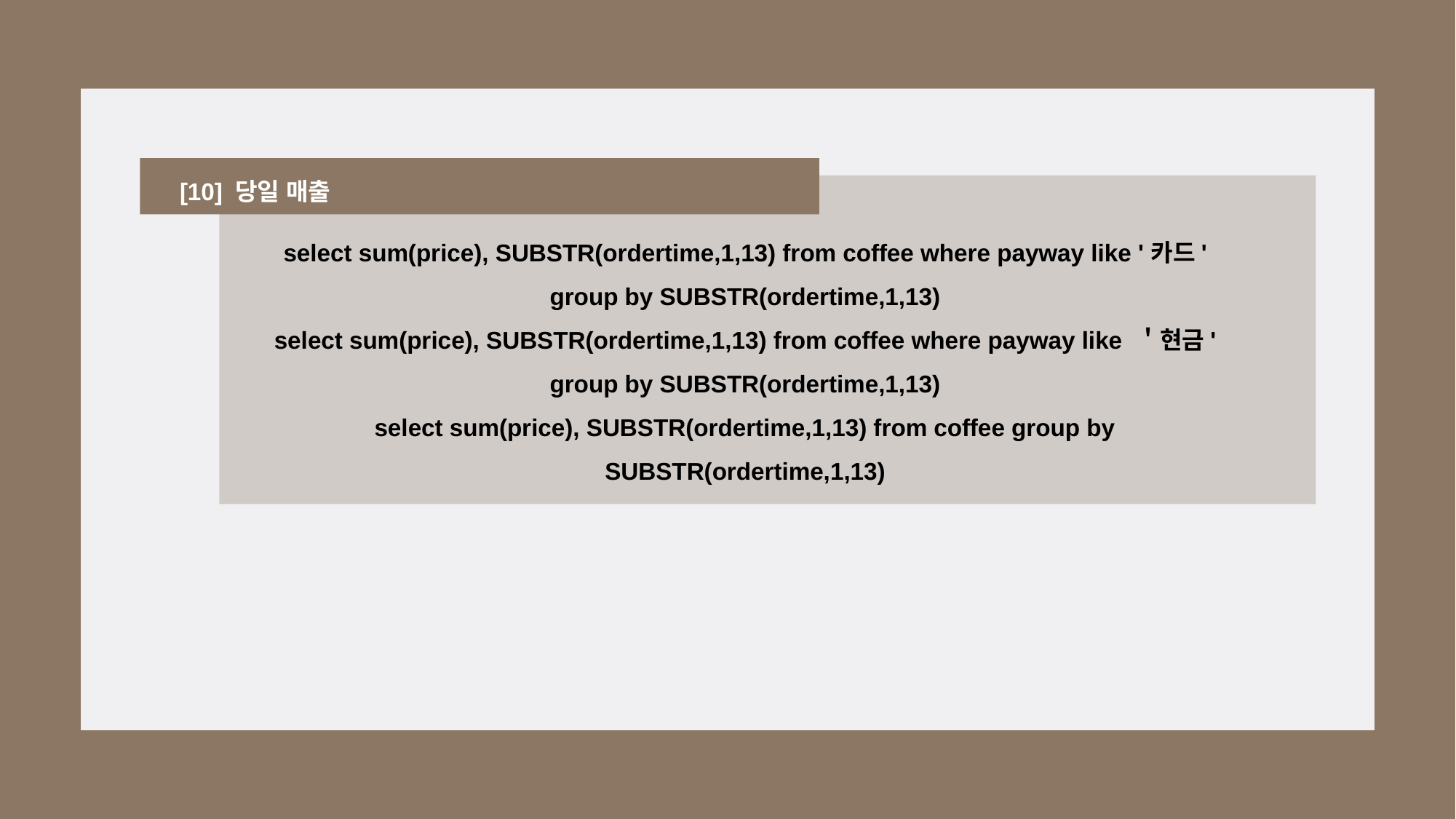

[10] 당일 매출

select sum(price), SUBSTR(ordertime,1,13) from coffee where payway like '카드' group by SUBSTR(ordertime,1,13)
select sum(price), SUBSTR(ordertime,1,13) from coffee where payway like ＇현금' group by SUBSTR(ordertime,1,13)
select sum(price), SUBSTR(ordertime,1,13) from coffee group by SUBSTR(ordertime,1,13)